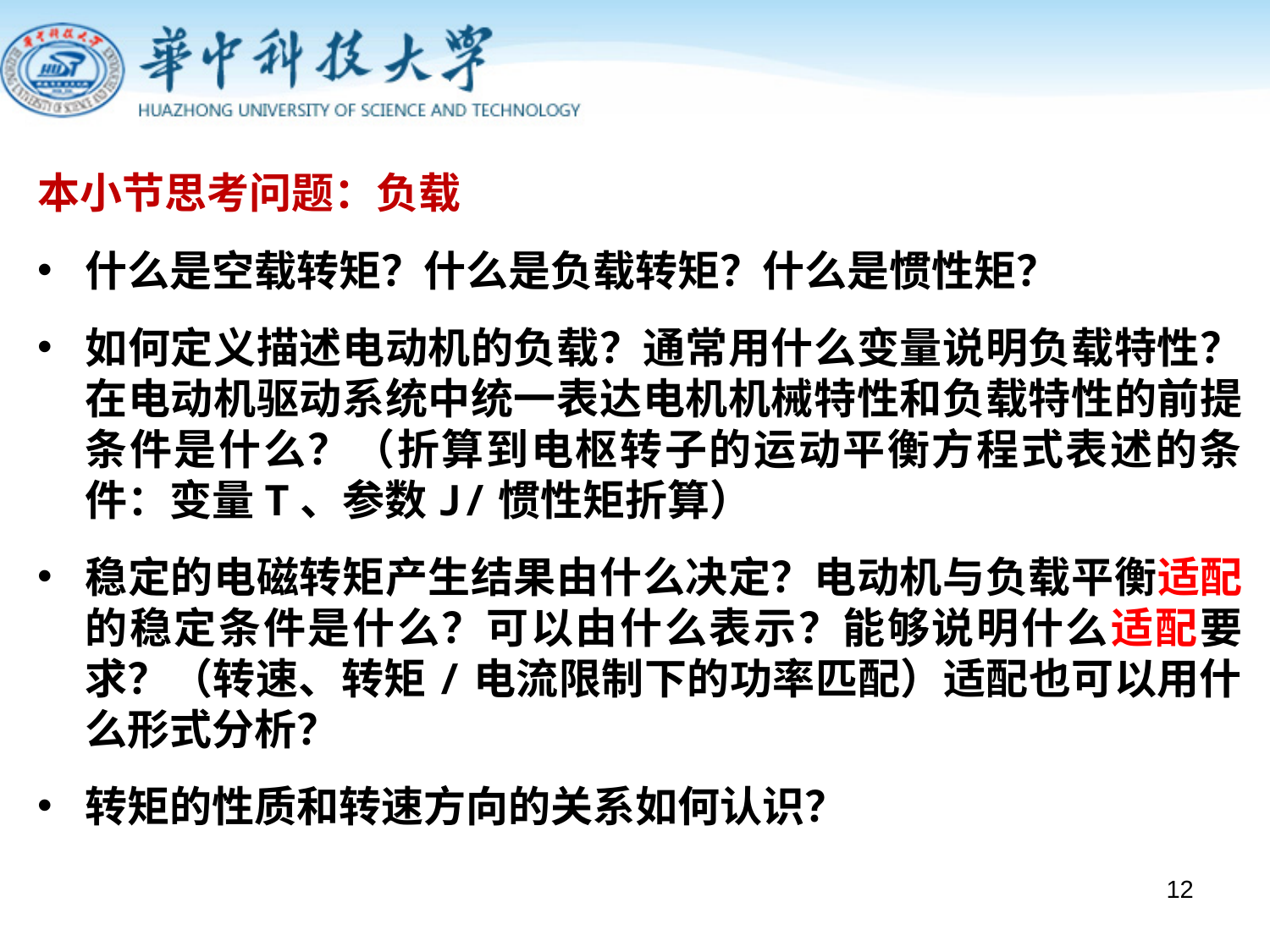

本小节思考问题：负载
什么是空载转矩？什么是负载转矩？什么是惯性矩？
如何定义描述电动机的负载？通常用什么变量说明负载特性？在电动机驱动系统中统一表达电机机械特性和负载特性的前提条件是什么？（折算到电枢转子的运动平衡方程式表述的条件：变量T、参数J/惯性矩折算）
稳定的电磁转矩产生结果由什么决定？电动机与负载平衡适配的稳定条件是什么？可以由什么表示？能够说明什么适配要求？（转速、转矩/电流限制下的功率匹配）适配也可以用什么形式分析？
转矩的性质和转速方向的关系如何认识？
12